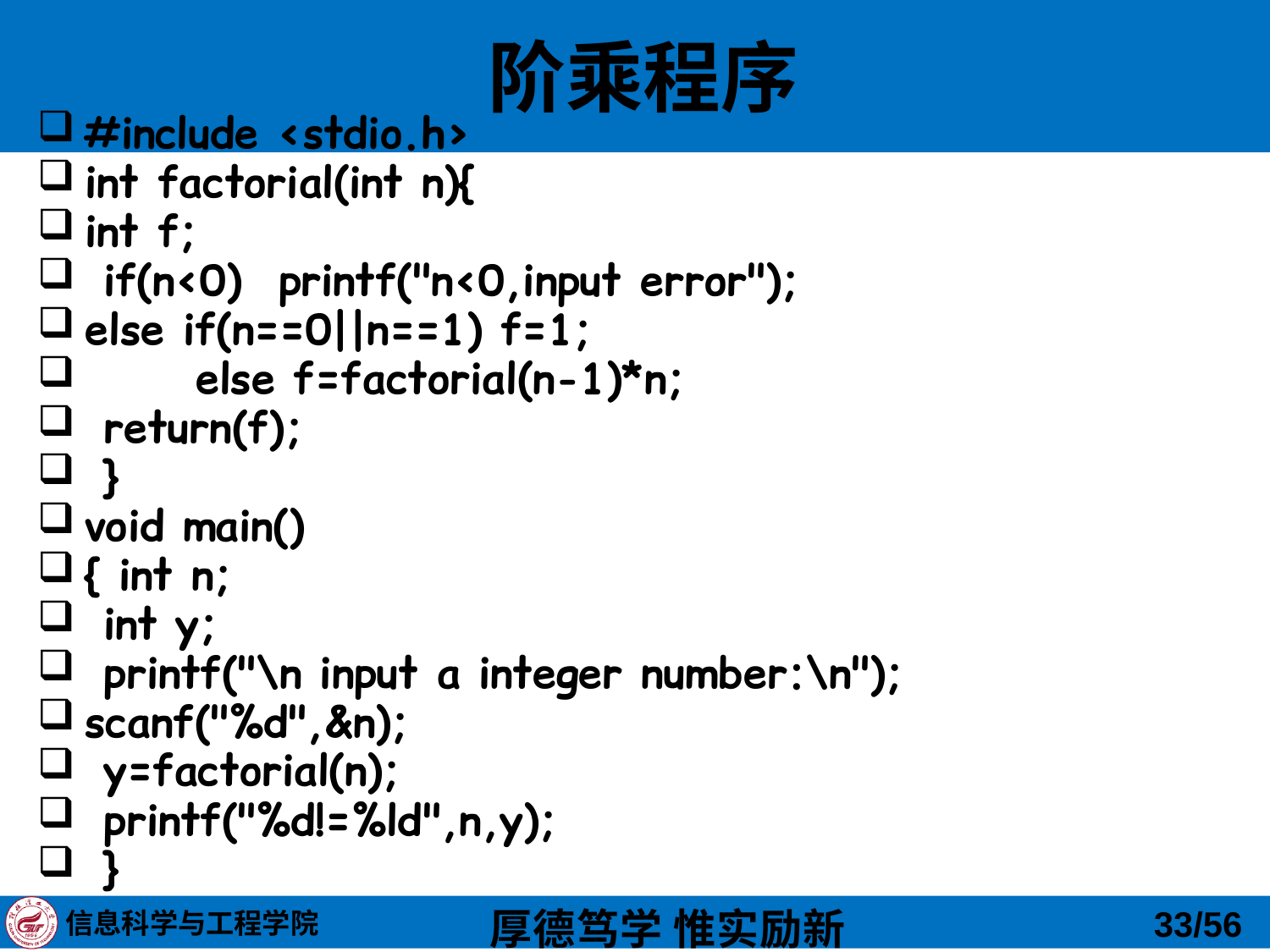

# 阶乘程序
#include <stdio.h>
int factorial(int n){
int f;
 if(n<0)  printf("n<0,input error");
else if(n==0||n==1) f=1;
      else f=factorial(n-1)*n;
 return(f);
 }
void main()
{ int n;
 int y;
 printf("\n input a integer number:\n");
scanf("%d",&n);
 y=factorial(n);
 printf("%d!=%ld",n,y);
 }

33/56